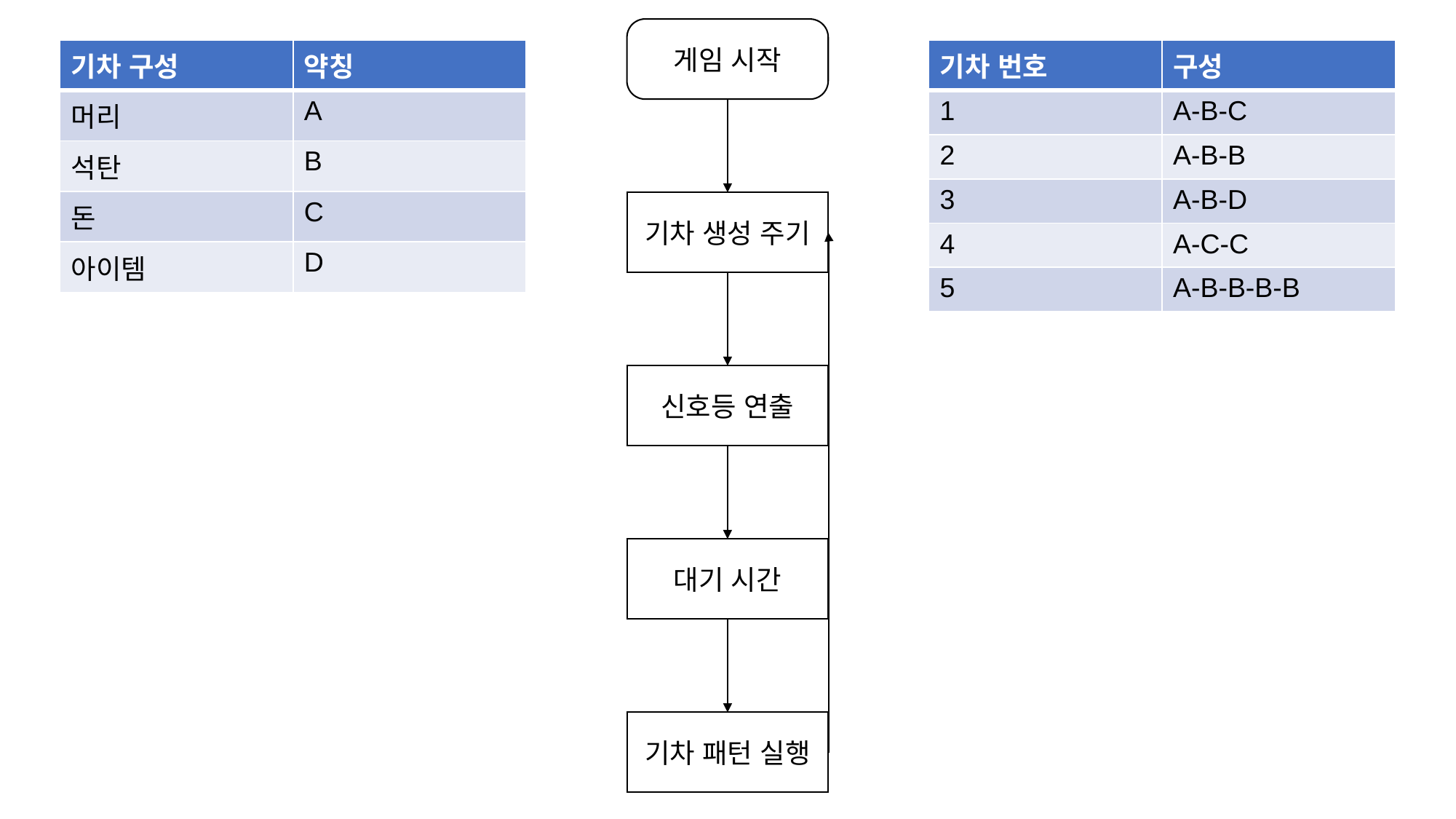

게임 시작
| 기차 구성 | 약칭 |
| --- | --- |
| 머리 | A |
| 석탄 | B |
| 돈 | C |
| 아이템 | D |
| 기차 번호 | 구성 |
| --- | --- |
| 1 | A-B-C |
| 2 | A-B-B |
| 3 | A-B-D |
| 4 | A-C-C |
| 5 | A-B-B-B-B |
기차 생성 주기
신호등 연출
대기 시간
기차 패턴 실행